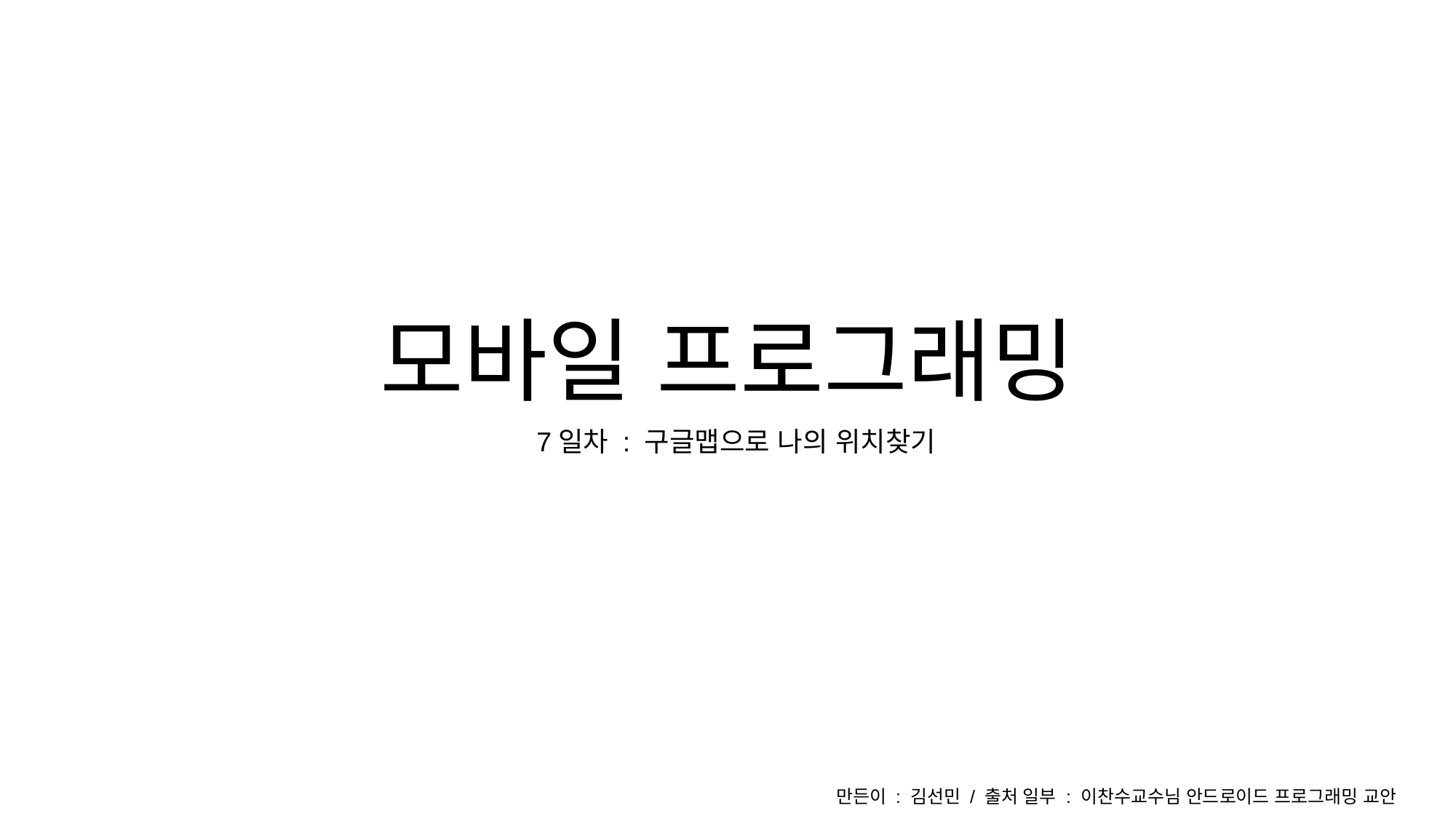

# 모바일 프로그래밍
7일차 : 구글맵으로 나의 위치찾기
만든이 : 김선민 / 출처 일부 : 이찬수교수님 안드로이드 프로그래밍 교안